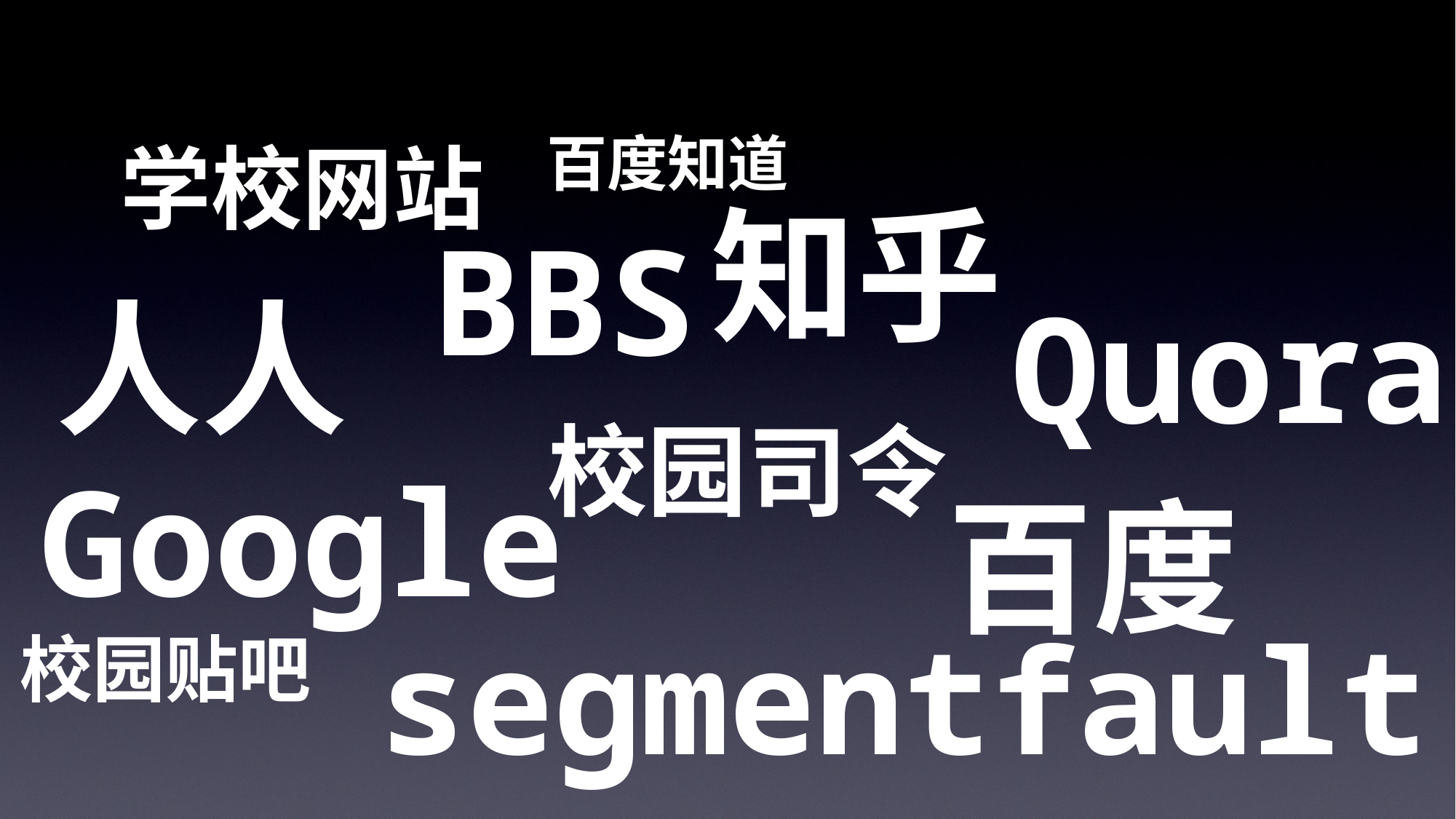

百度知道
学校网站
知乎
BBS
人人
Quora
校园司令
Google
百度
segmentfault
校园贴吧